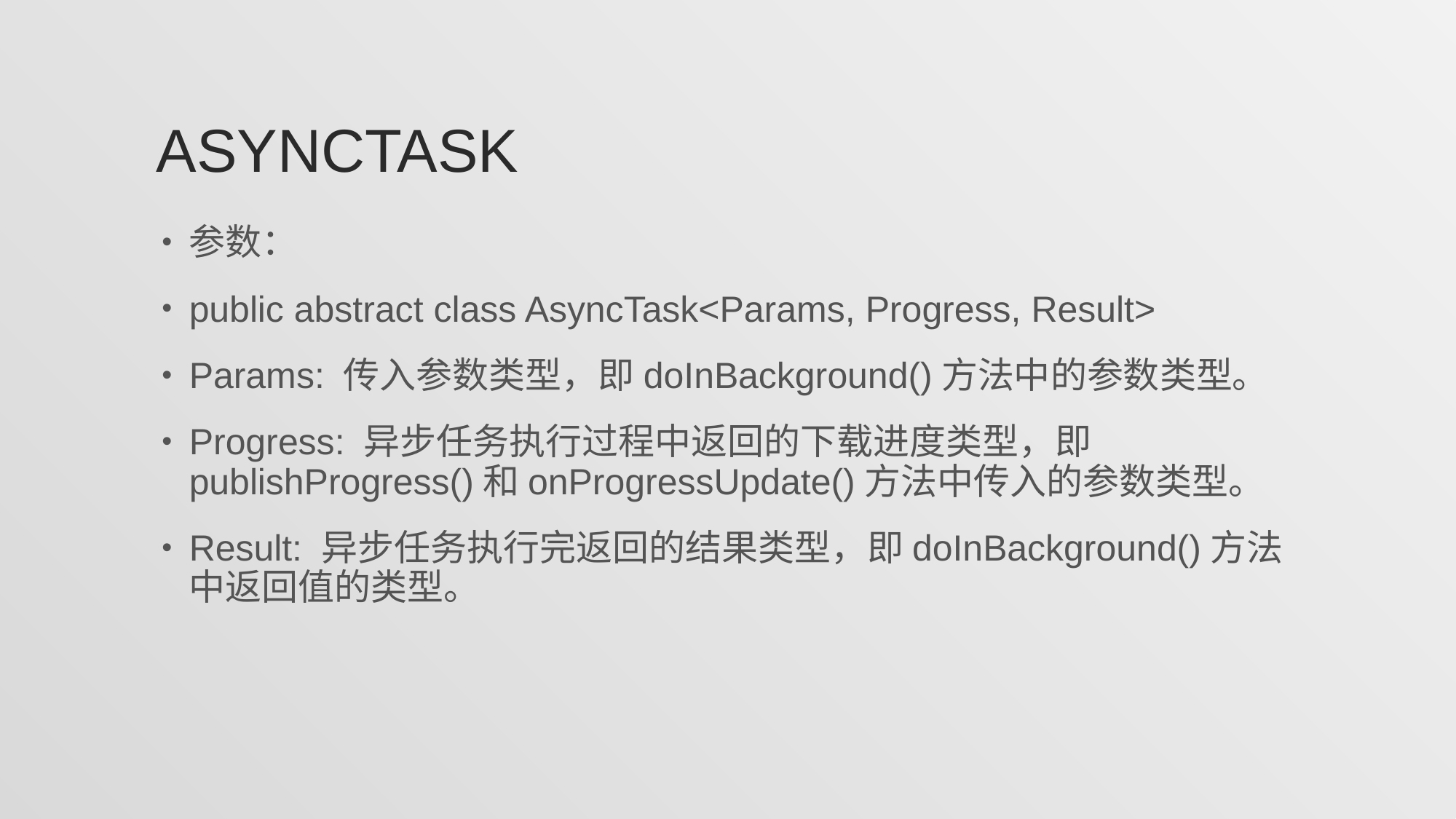

# AsyncTask
参数：
public abstract class AsyncTask<Params, Progress, Result>
Params: 传入参数类型，即doInBackground()方法中的参数类型。
Progress: 异步任务执行过程中返回的下载进度类型，即publishProgress()和onProgressUpdate()方法中传入的参数类型。
Result: 异步任务执行完返回的结果类型，即doInBackground()方法中返回值的类型。